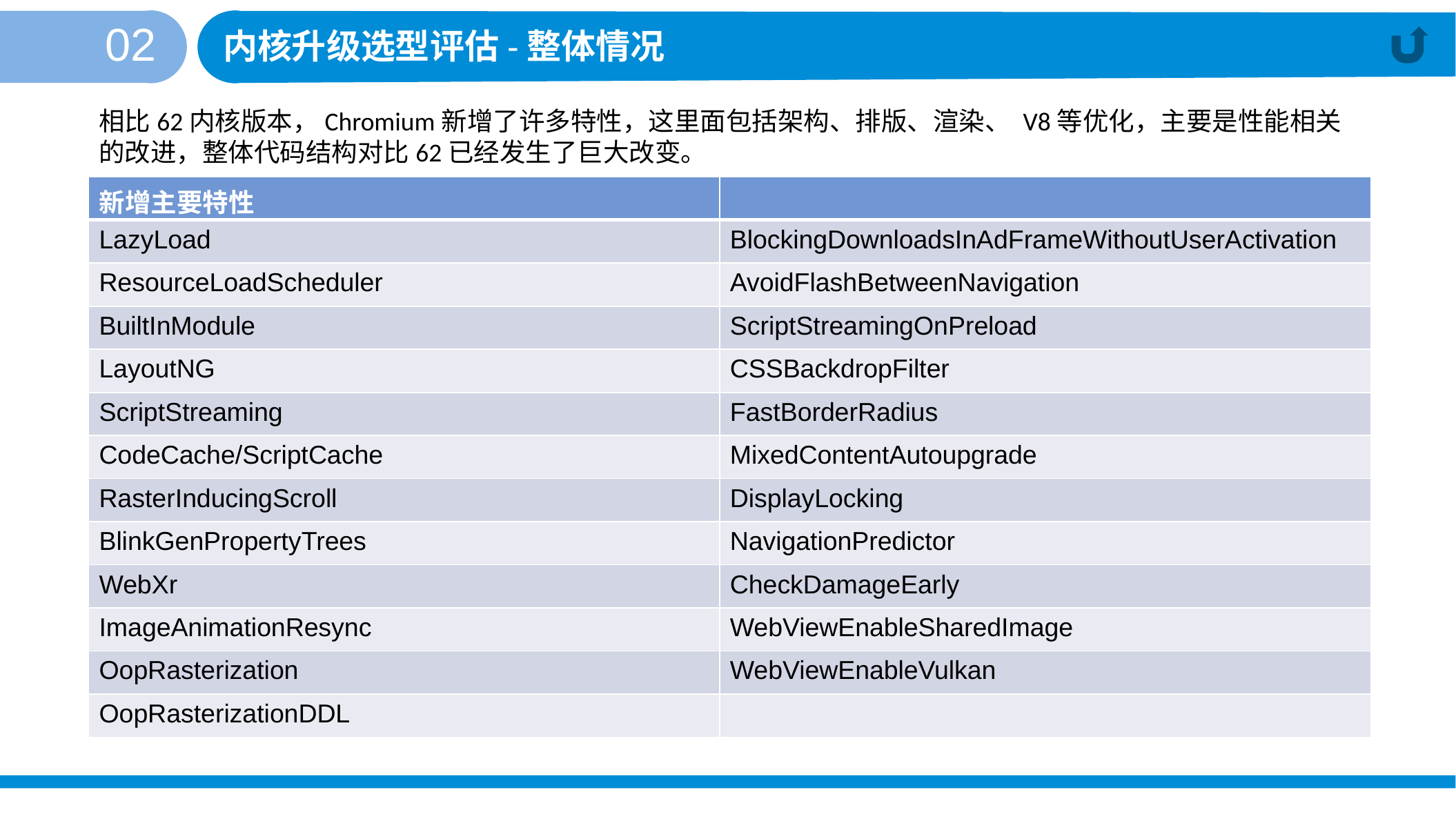

02

内核升级选型评估-整体情况

相比62内核版本，Chromium新增了许多特性，这里面包括架构、排版、渲染、 V8等优化，主要是性能相关的改进，整体代码结构对比62已经发生了巨大改变。
| 新增主要特性 |  |
| --- | --- |
| LazyLoad | BlockingDownloadsInAdFrameWithoutUserActivation |
| ResourceLoadScheduler | AvoidFlashBetweenNavigation |
| BuiltInModule | ScriptStreamingOnPreload |
| LayoutNG | CSSBackdropFilter |
| ScriptStreaming | FastBorderRadius |
| CodeCache/ScriptCache | MixedContentAutoupgrade |
| RasterInducingScroll | DisplayLocking |
| BlinkGenPropertyTrees | NavigationPredictor |
| WebXr | CheckDamageEarly |
| ImageAnimationResync | WebViewEnableSharedImage |
| OopRasterization | WebViewEnableVulkan |
| OopRasterizationDDL |  |